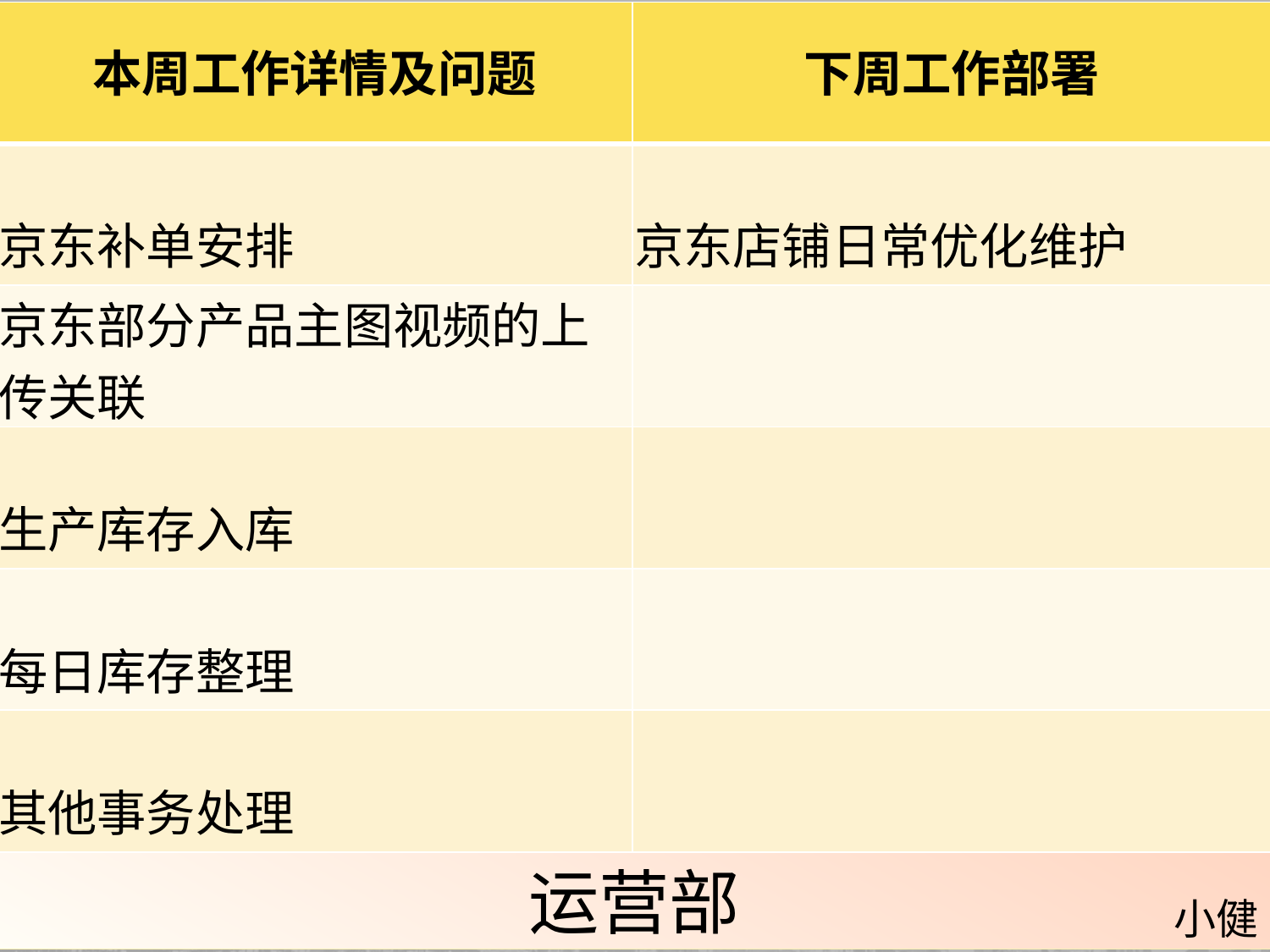

| 本周工作详情及问题 | 下周工作部署 |
| --- | --- |
| 京东补单安排 | 京东店铺日常优化维护 |
| 京东部分产品主图视频的上传关联 |  |
| 生产库存入库 |  |
| 每日库存整理 |  |
| 其他事务处理 |  |
运营部
小健